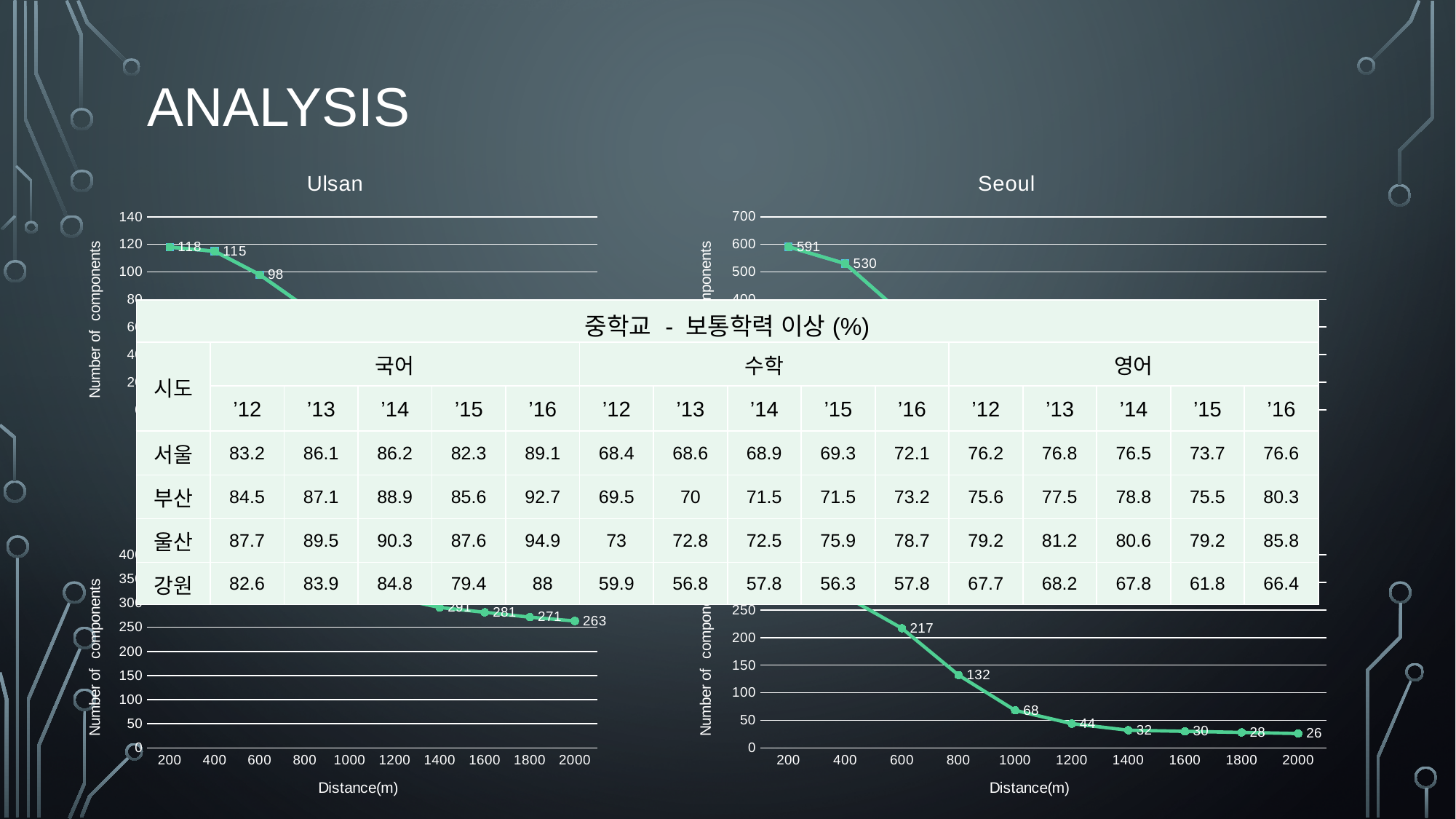

# Analysis

### Chart: Ulsan

| Category | Number of components | Number of components |
|---|---|---|
| 200 | 118.0 | 118.0 |
| 400 | 115.0 | 115.0 |
| 600 | 98.0 | 98.0 |
| 800 | 75.0 | 75.0 |
| 1000 | 57.0 | 57.0 |
| 1200 | 45.0 | 45.0 |
| 1400 | 35.0 | 35.0 |
| 1600 | 33.0 | 33.0 |
| 1800 | 30.0 | 30.0 |
| 2000 | 29.0 | 29.0 |

### Chart: Seoul

| Category | Number of components | Number of components |
|---|---|---|
| 200 | 591.0 | 591.0 |
| 400 | 530.0 | 530.0 |
| 600 | 349.0 | 349.0 |
| 800 | 144.0 | 144.0 |
| 1000 | 47.0 | 47.0 |
| 1200 | 16.0 | 16.0 |
| 1400 | 8.0 | 8.0 |
| 1600 | 4.0 | 4.0 |
| 1800 | 4.0 | 4.0 |
| 2000 | 4.0 | 4.0 |
| 중학교 - 보통학력 이상(%) |  |  |  |  |  |  |  |  |  |  |  |  |  |  |  |
| --- | --- | --- | --- | --- | --- | --- | --- | --- | --- | --- | --- | --- | --- | --- | --- |
| 시도 | 국어 |  |  |  |  | 수학 |  |  |  |  | 영어 |  |  |  |  |
|  | ’12 | ’13 | ’14 | ’15 | ’16 | ’12 | ’13 | ’14 | ’15 | ’16 | ’12 | ’13 | ’14 | ’15 | ’16 |
| 서울 | 83.2 | 86.1 | 86.2 | 82.3 | 89.1 | 68.4 | 68.6 | 68.9 | 69.3 | 72.1 | 76.2 | 76.8 | 76.5 | 73.7 | 76.6 |
| 부산 | 84.5 | 87.1 | 88.9 | 85.6 | 92.7 | 69.5 | 70 | 71.5 | 71.5 | 73.2 | 75.6 | 77.5 | 78.8 | 75.5 | 80.3 |
| 울산 | 87.7 | 89.5 | 90.3 | 87.6 | 94.9 | 73 | 72.8 | 72.5 | 75.9 | 78.7 | 79.2 | 81.2 | 80.6 | 79.2 | 85.8 |
| 강원 | 82.6 | 83.9 | 84.8 | 79.4 | 88 | 59.9 | 56.8 | 57.8 | 56.3 | 57.8 | 67.7 | 68.2 | 67.8 | 61.8 | 66.4 |

### Chart: Kangwon

| Category | Number of components |
|---|---|
| 200 | 380.0 |
| 400 | 380.0 |
| 600 | 369.0 |
| 800 | 348.0 |
| 1000 | 334.0 |
| 1200 | 311.0 |
| 1400 | 291.0 |
| 1600 | 281.0 |
| 1800 | 271.0 |
| 2000 | 263.0 |

### Chart: Busan

| Category | Number of components |
|---|---|
| 200 | 302.0 |
| 400 | 275.0 |
| 600 | 217.0 |
| 800 | 132.0 |
| 1000 | 68.0 |
| 1200 | 44.0 |
| 1400 | 32.0 |
| 1600 | 30.0 |
| 1800 | 28.0 |
| 2000 | 26.0 |